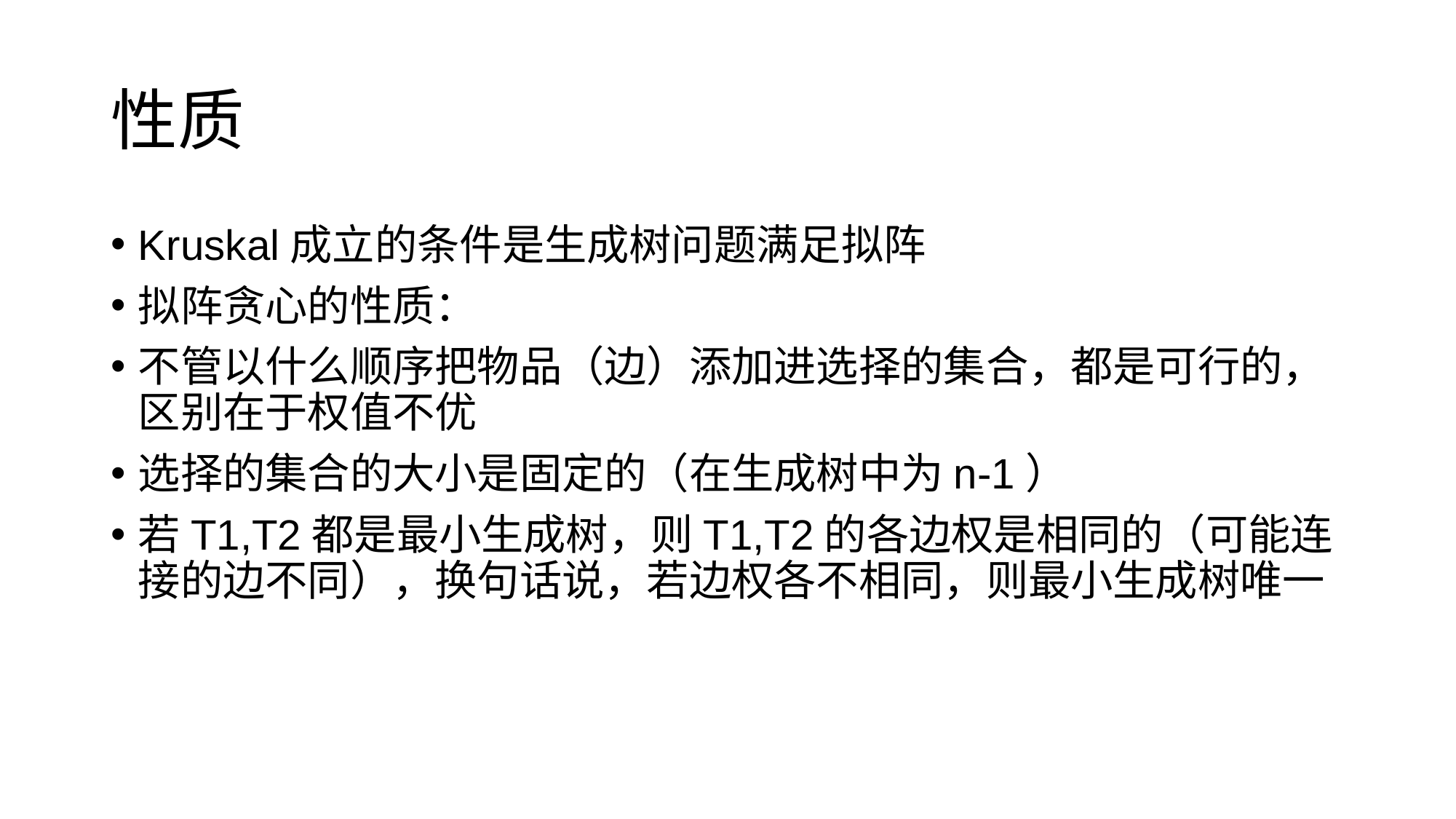

# 性质
Kruskal成立的条件是生成树问题满足拟阵
拟阵贪心的性质：
不管以什么顺序把物品（边）添加进选择的集合，都是可行的，区别在于权值不优
选择的集合的大小是固定的（在生成树中为n-1）
若T1,T2都是最小生成树，则T1,T2的各边权是相同的（可能连接的边不同），换句话说，若边权各不相同，则最小生成树唯一